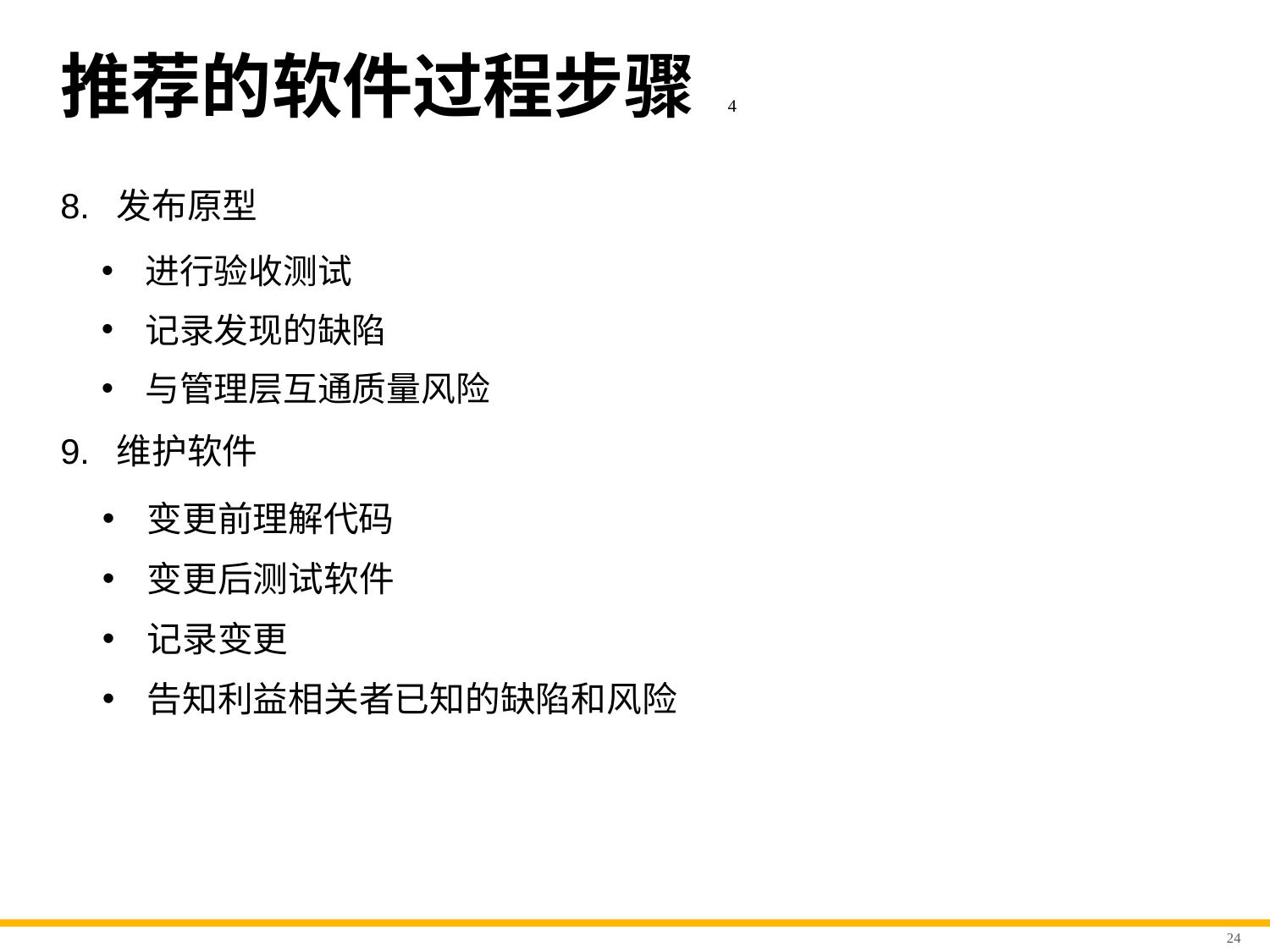

# 推荐的软件过程步骤 4
发布原型
进行验收测试
记录发现的缺陷
与管理层互通质量风险
维护软件
变更前理解代码
变更后测试软件
记录变更
告知利益相关者已知的缺陷和风险
24